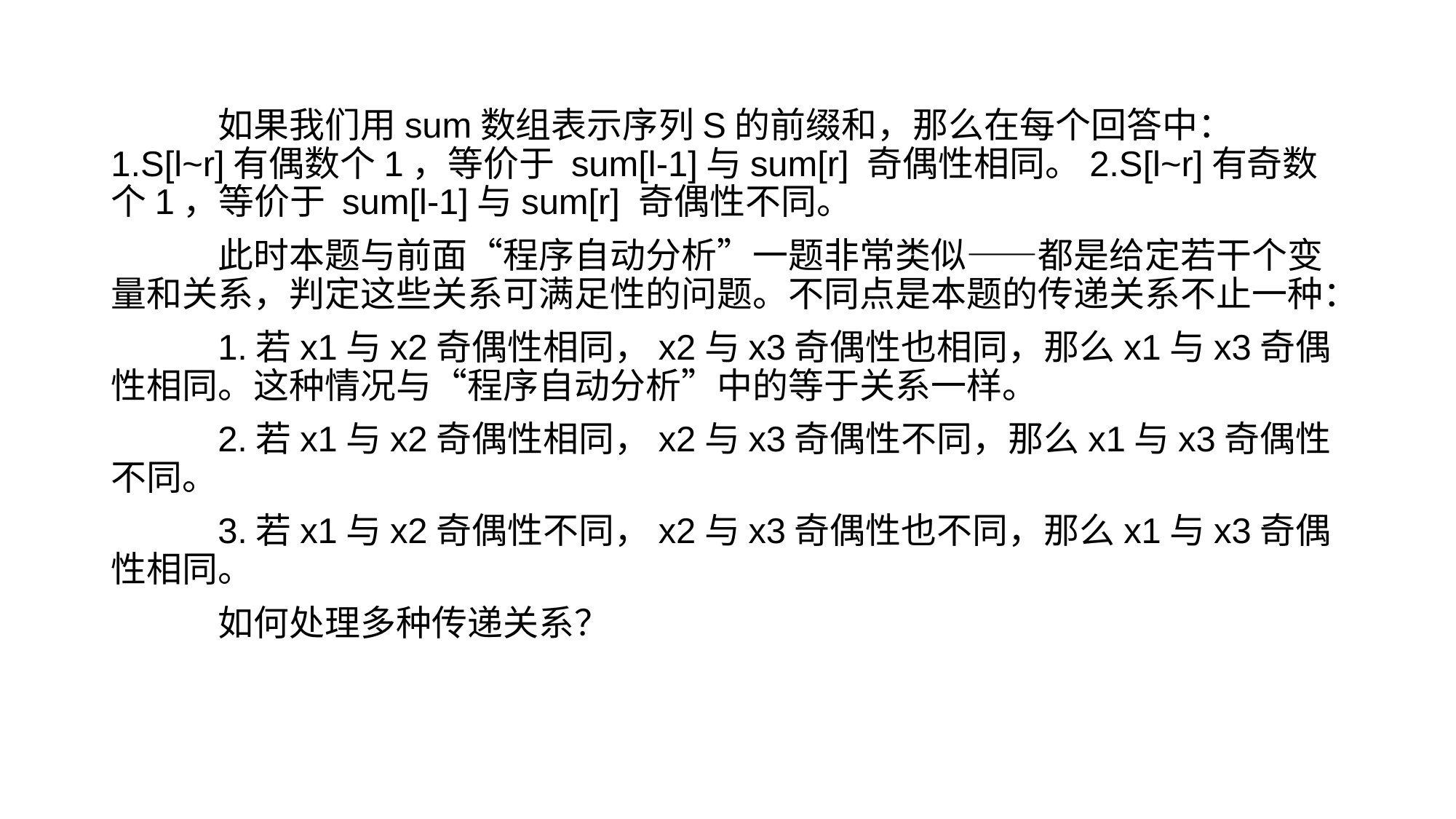

如果我们用sum数组表示序列S的前缀和，那么在每个回答中：1.S[l~r]有偶数个1，等价于 sum[l-1]与sum[r] 奇偶性相同。2.S[l~r]有奇数个1，等价于 sum[l-1]与sum[r] 奇偶性不同。
	此时本题与前面“程序自动分析”一题非常类似——都是给定若干个变量和关系，判定这些关系可满足性的问题。不同点是本题的传递关系不止一种：
	1.若x1与x2奇偶性相同，x2与x3奇偶性也相同，那么x1与x3奇偶性相同。这种情况与“程序自动分析”中的等于关系一样。
	2.若x1与x2奇偶性相同，x2与x3奇偶性不同，那么x1与x3奇偶性不同。
	3.若x1与x2奇偶性不同，x2与x3奇偶性也不同，那么x1与x3奇偶性相同。
	如何处理多种传递关系？